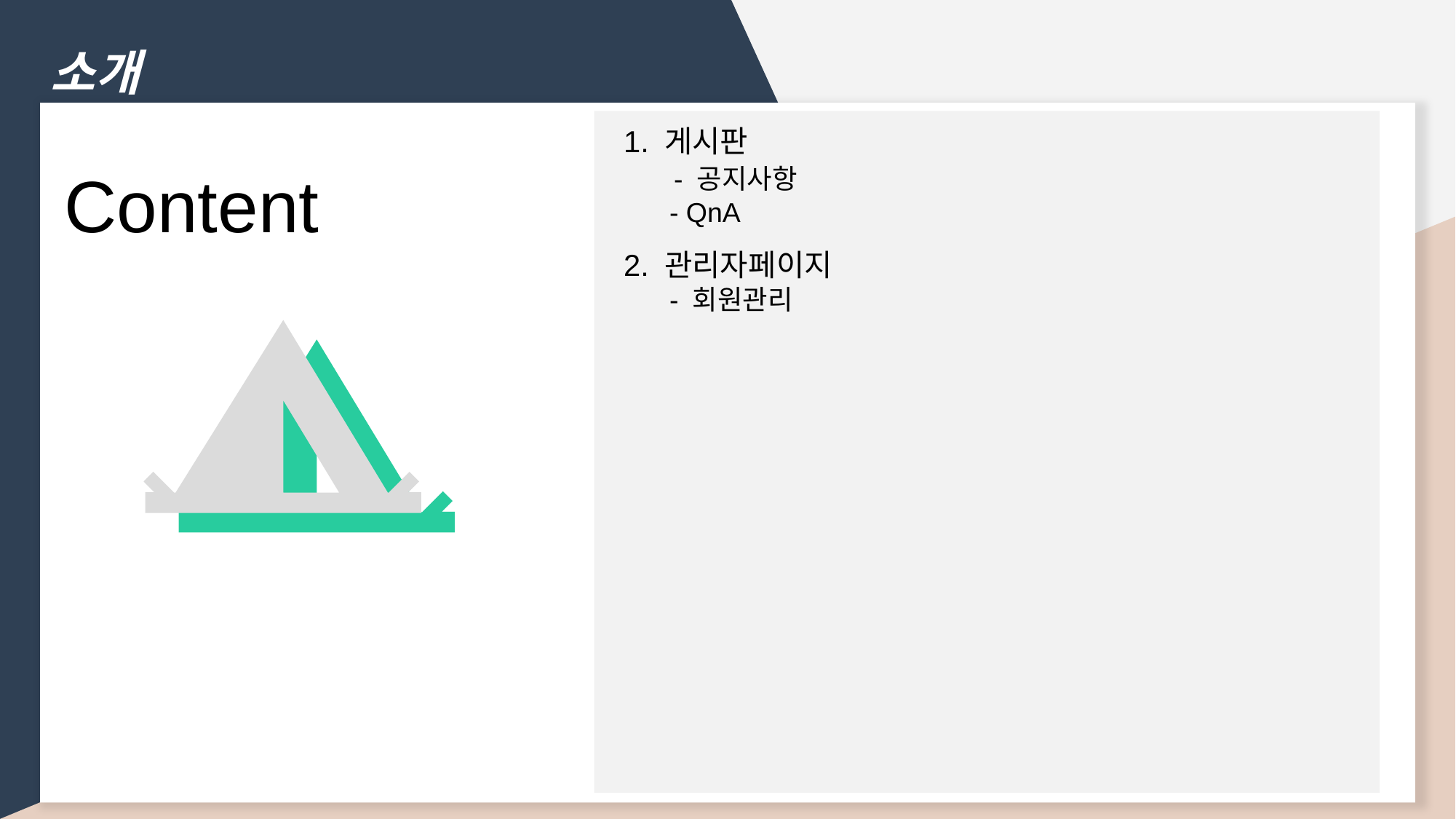

소개
Content

1. 게시판
      - 공지사항
      - QnA

2. 관리자페이지
      - 회원관리